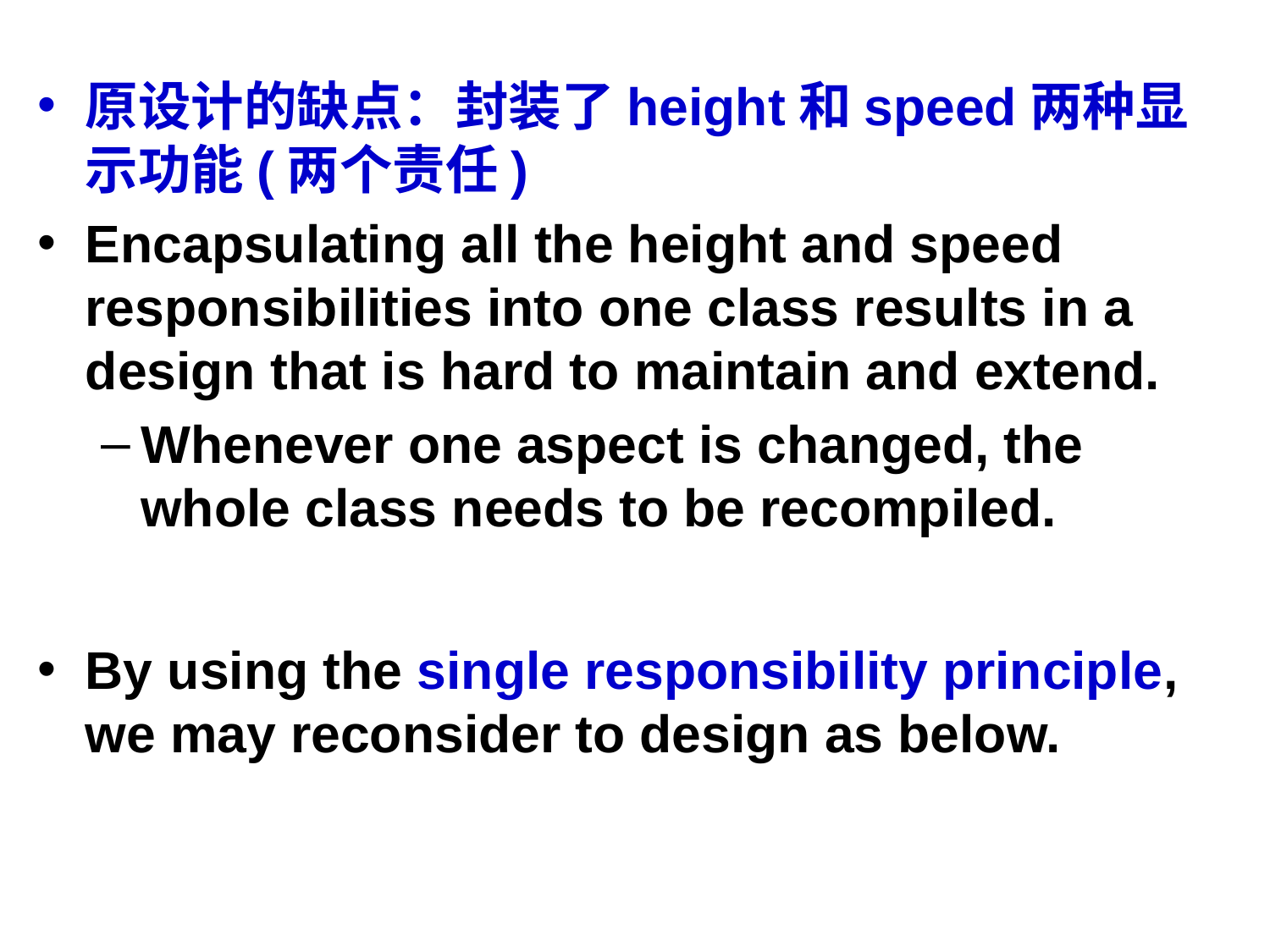

原设计的缺点：封装了height和speed两种显示功能(两个责任)
Encapsulating all the height and speed responsibilities into one class results in a design that is hard to maintain and extend.
Whenever one aspect is changed, the whole class needs to be recompiled.

By using the single responsibility principle, we may reconsider to design as below.